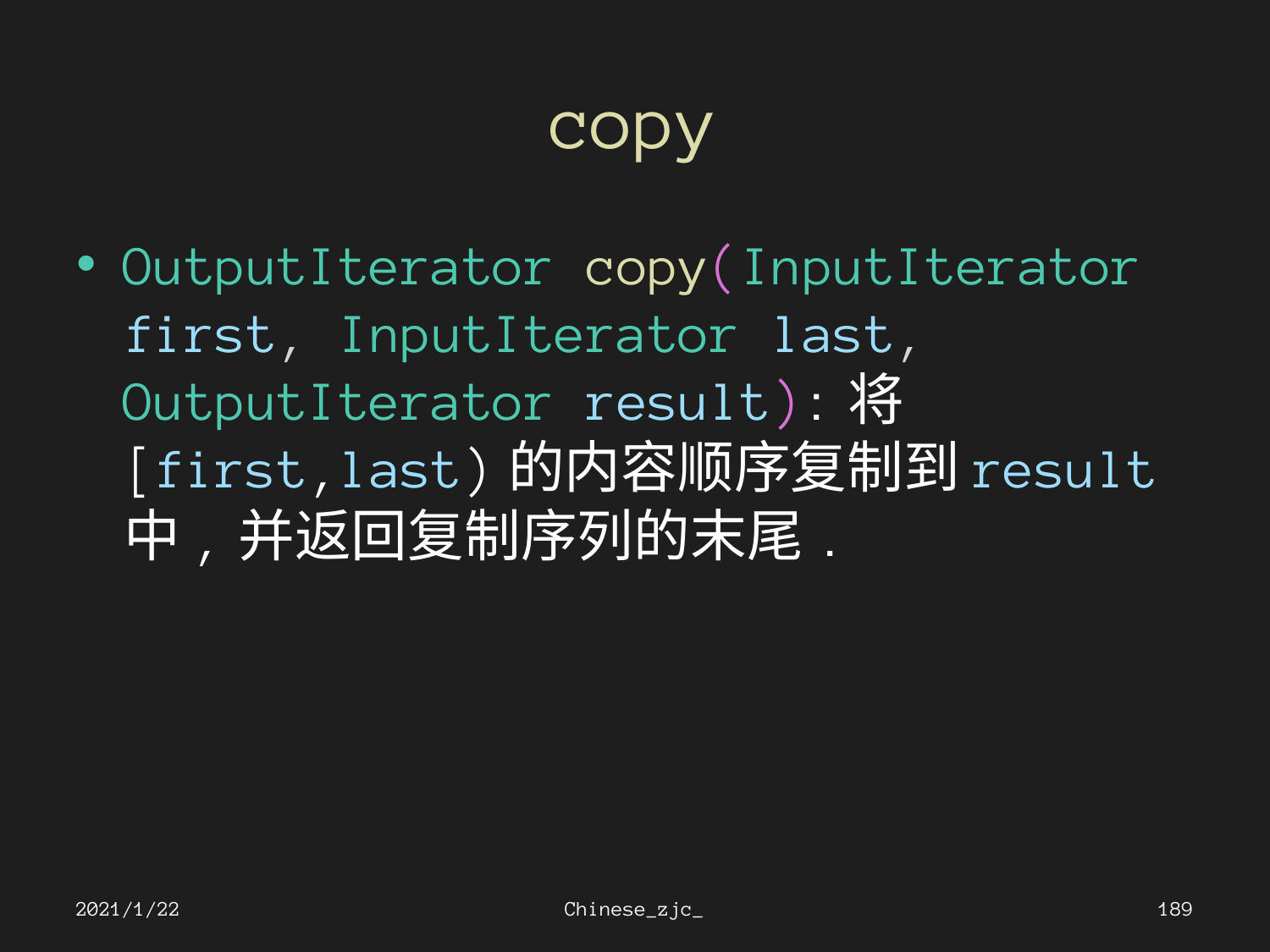

# copy
OutputIterator copy(InputIterator first, InputIterator last, OutputIterator result):将[first,last)的内容顺序复制到result中,并返回复制序列的末尾.
2021/1/22
Chinese_zjc_
189